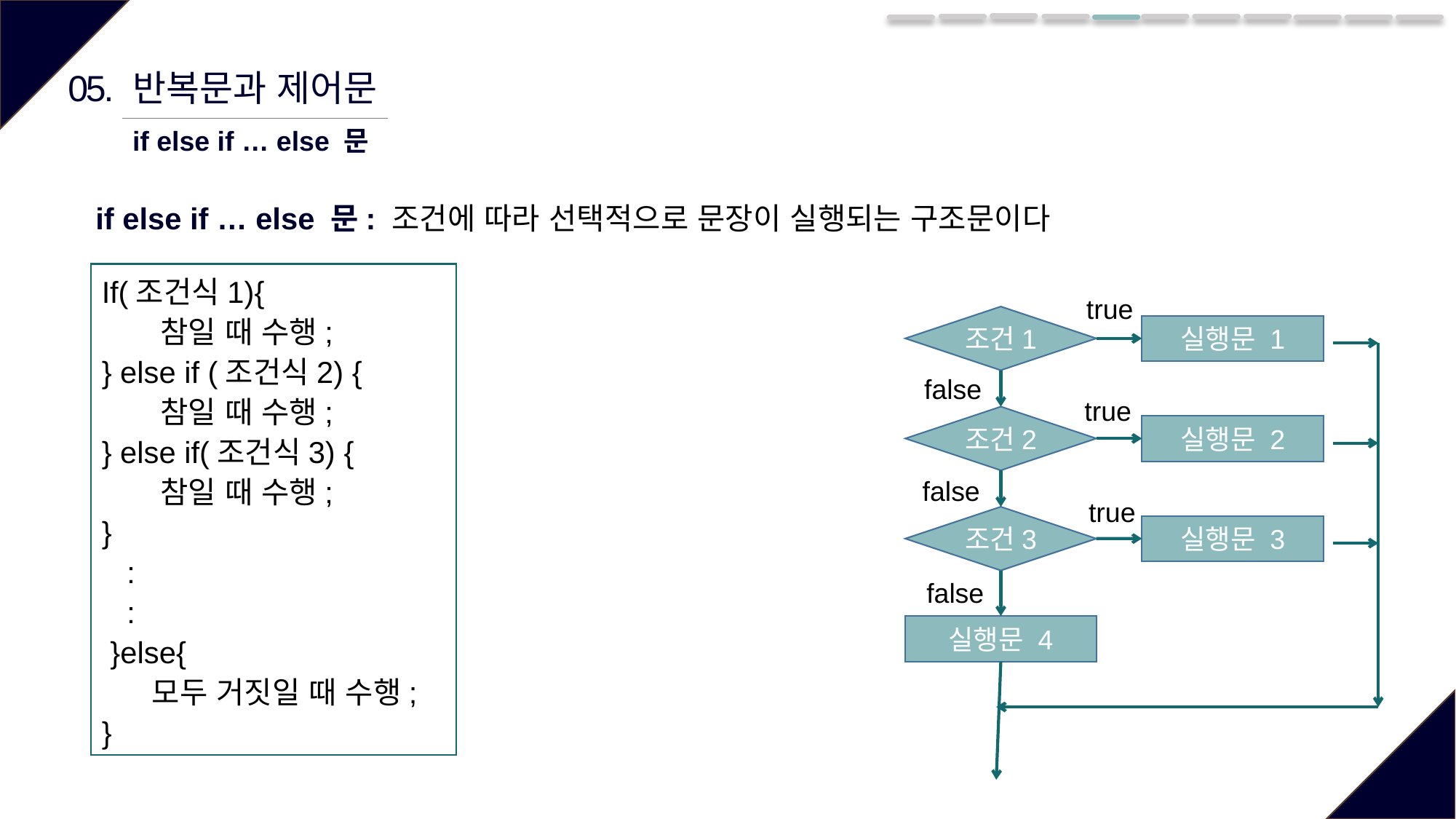

반복문과 제어문

05.
if else if … else 문
if else if … else 문: 조건에 따라 선택적으로 문장이 실행되는 구조문이다
If(조건식1){
      참일 때 수행;
} else if (조건식2) {
      참일 때 수행;
} else if(조건식3) {
      참일 때 수행;
}
   :
   :
 }else{
     모두 거짓일 때 수행;
}
true
조건1
실행문 1
false
true
조건2
실행문 2
false
true
조건3
실행문 3
false
실행문 4